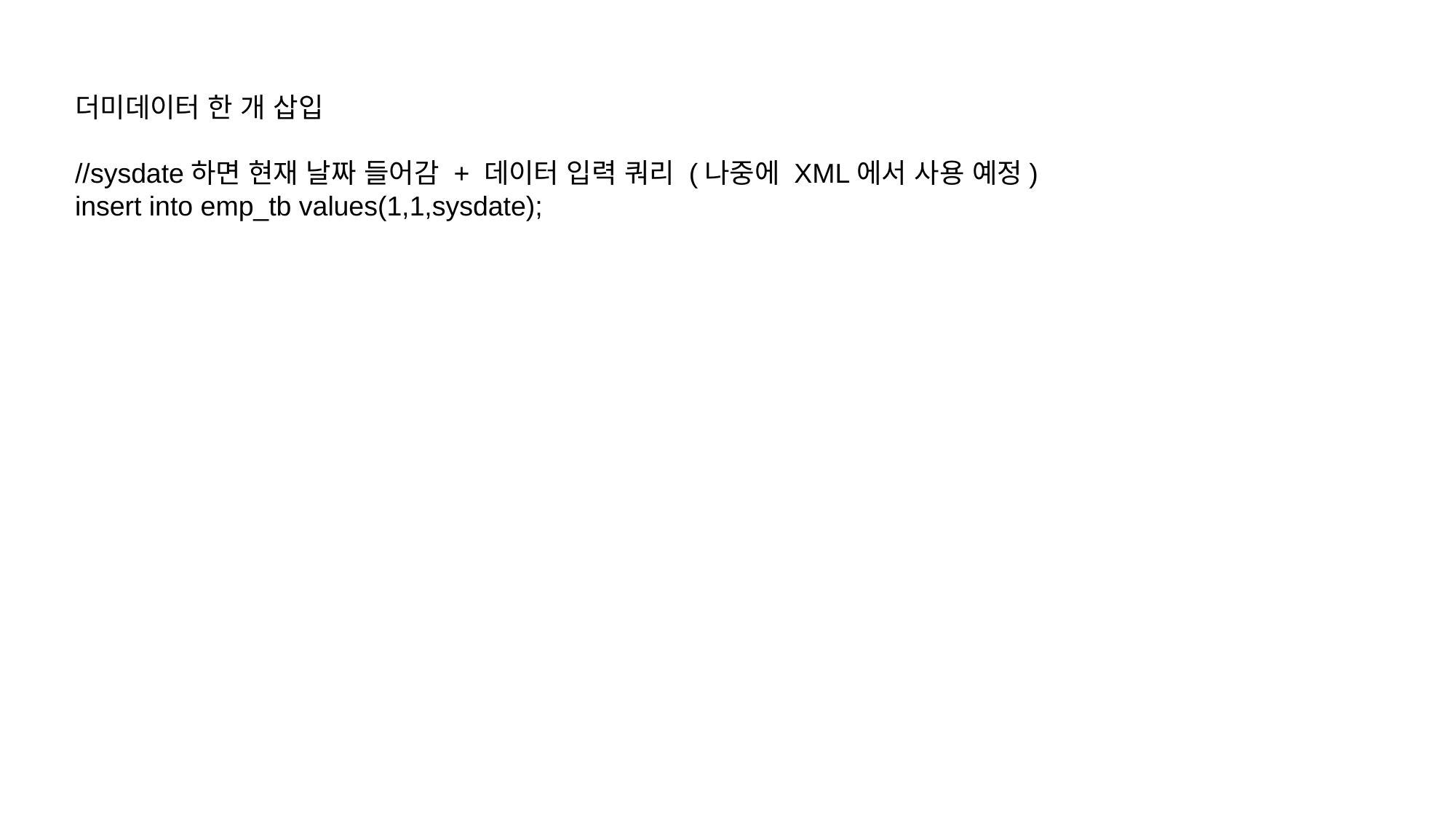

더미데이터 한 개 삽입

//sysdate하면 현재 날짜 들어감 + 데이터 입력 쿼리 (나중에 XML에서 사용 예정)
insert into emp_tb values(1,1,sysdate);